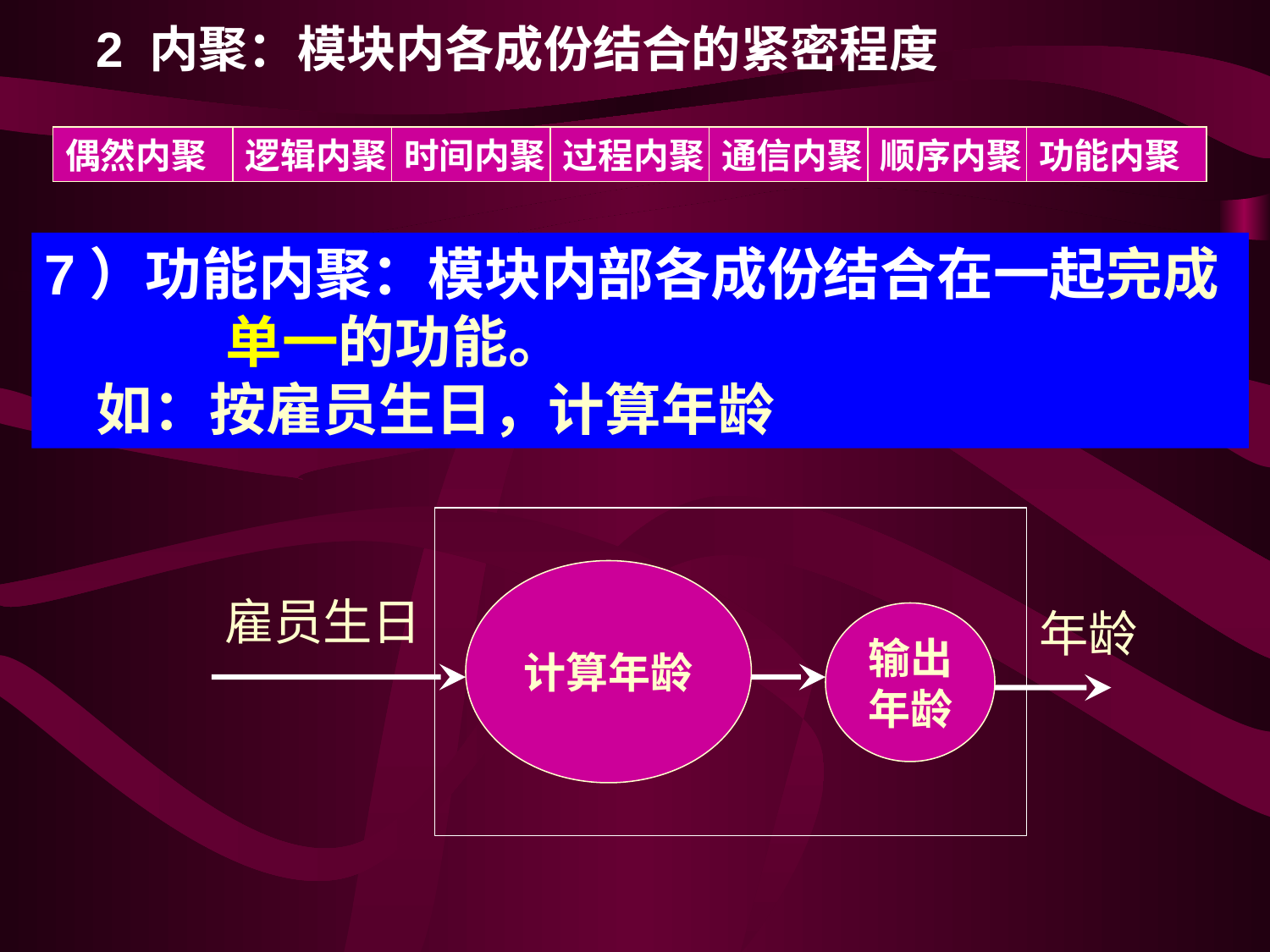

2 内聚：模块内各成份结合的紧密程度
偶然内聚
逻辑内聚
时间内聚
过程内聚
通信内聚
顺序内聚
功能内聚
7）功能内聚：模块内部各成份结合在一起完成
             单一的功能。
   如：按雇员生日，计算年龄

计算年龄
雇员生日
年龄
输出
年龄

27